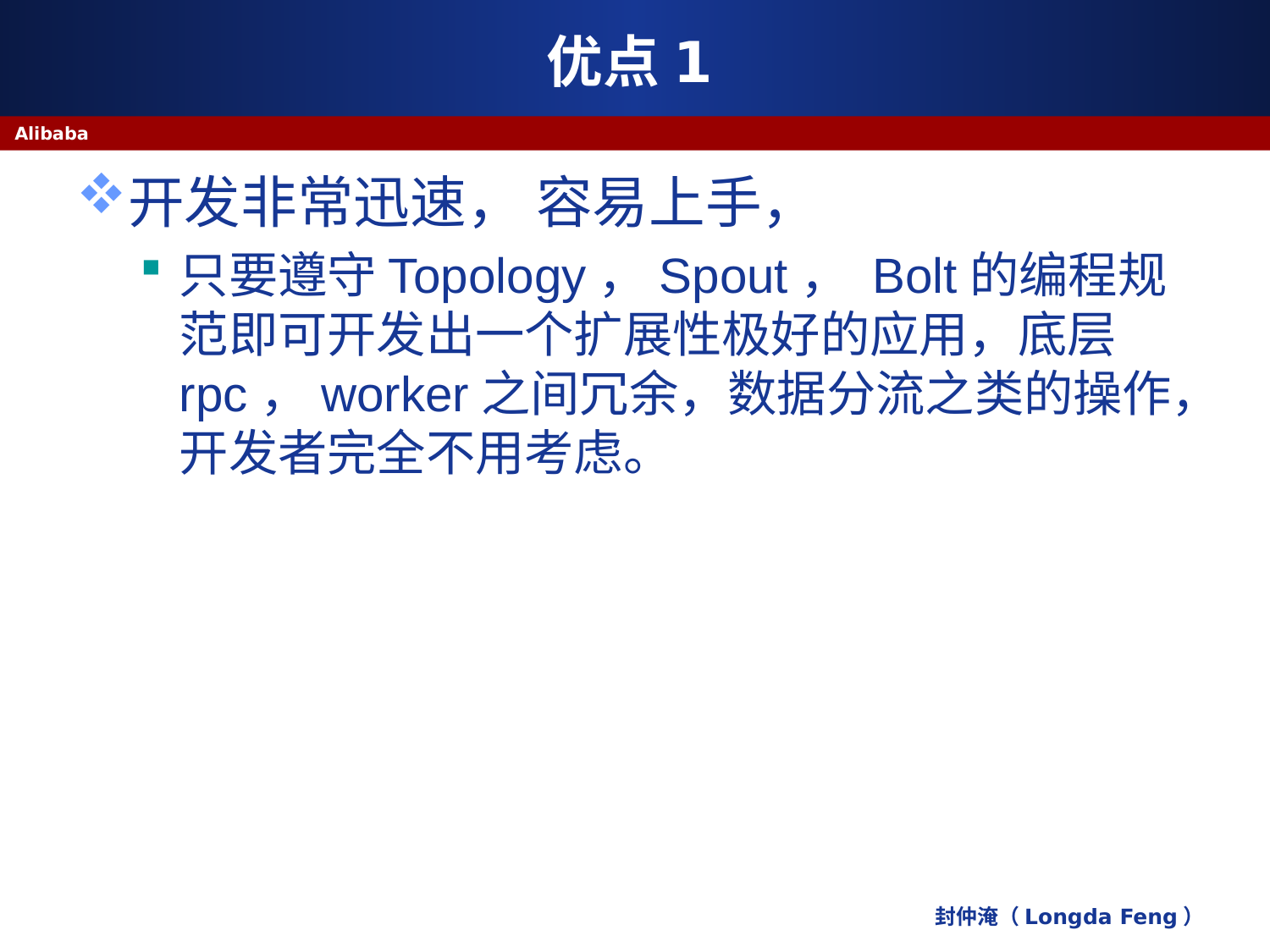

# 优点1
Alibaba
开发非常迅速， 容易上手，
只要遵守Topology，Spout， Bolt的编程规范即可开发出一个扩展性极好的应用，底层rpc，worker之间冗余，数据分流之类的操作，开发者完全不用考虑。

封仲淹（Longda Feng）